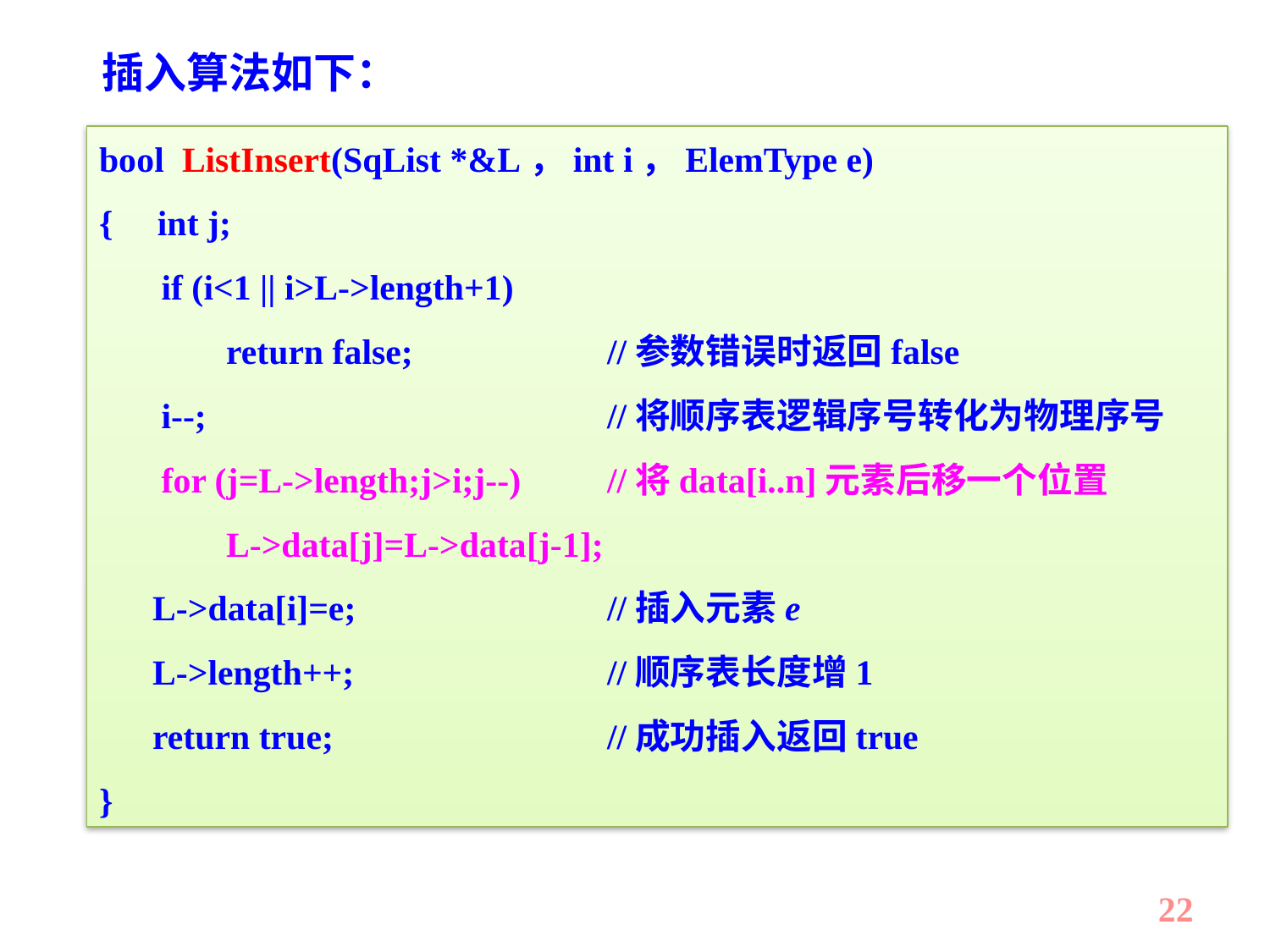

插入算法如下：
bool  ListInsert(SqList *&L，int i，ElemType e)
{     int j;
       if (i<1 || i>L->length+1)
	return false;		//参数错误时返回false
       i--;				//将顺序表逻辑序号转化为物理序号
       for (j=L->length;j>i;j--)	//将data[i..n]元素后移一个位置
	L->data[j]=L->data[j-1];
      L->data[i]=e;		//插入元素e
      L->length++;		//顺序表长度增1
      return true;			//成功插入返回true
}
22